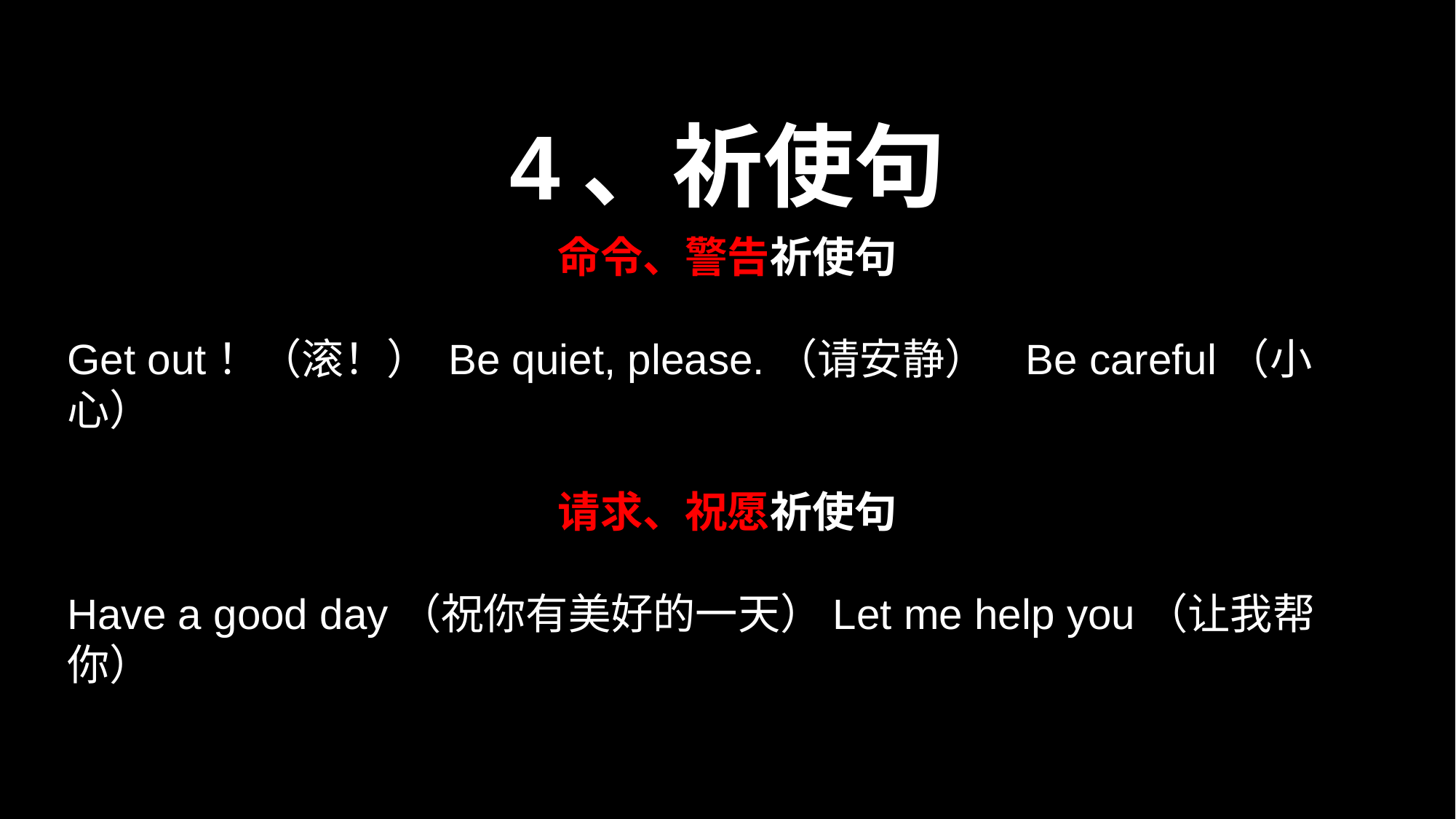

4、祈使句
命令、警告祈使句

Get out！（滚！） Be quiet, please.（请安静）   Be careful（小心）

请求、祝愿祈使句

Have a good day（祝你有美好的一天）Let me help you（让我帮你）